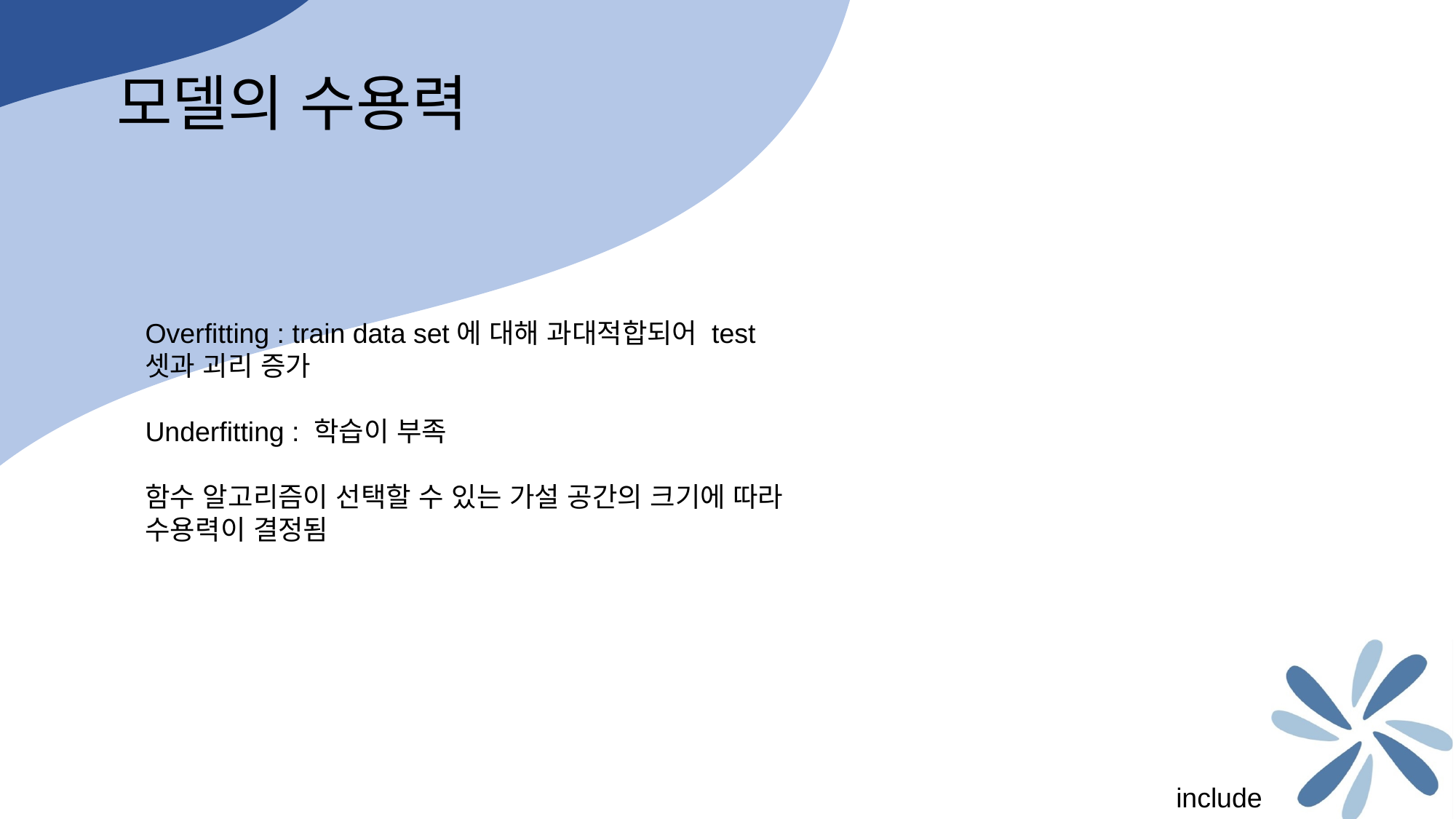

모델의 수용력
Overfitting : train data set에 대해 과대적합되어 test 셋과 괴리 증가

Underfitting : 학습이 부족

함수 알고리즘이 선택할 수 있는 가설 공간의 크기에 따라 수용력이 결정됨